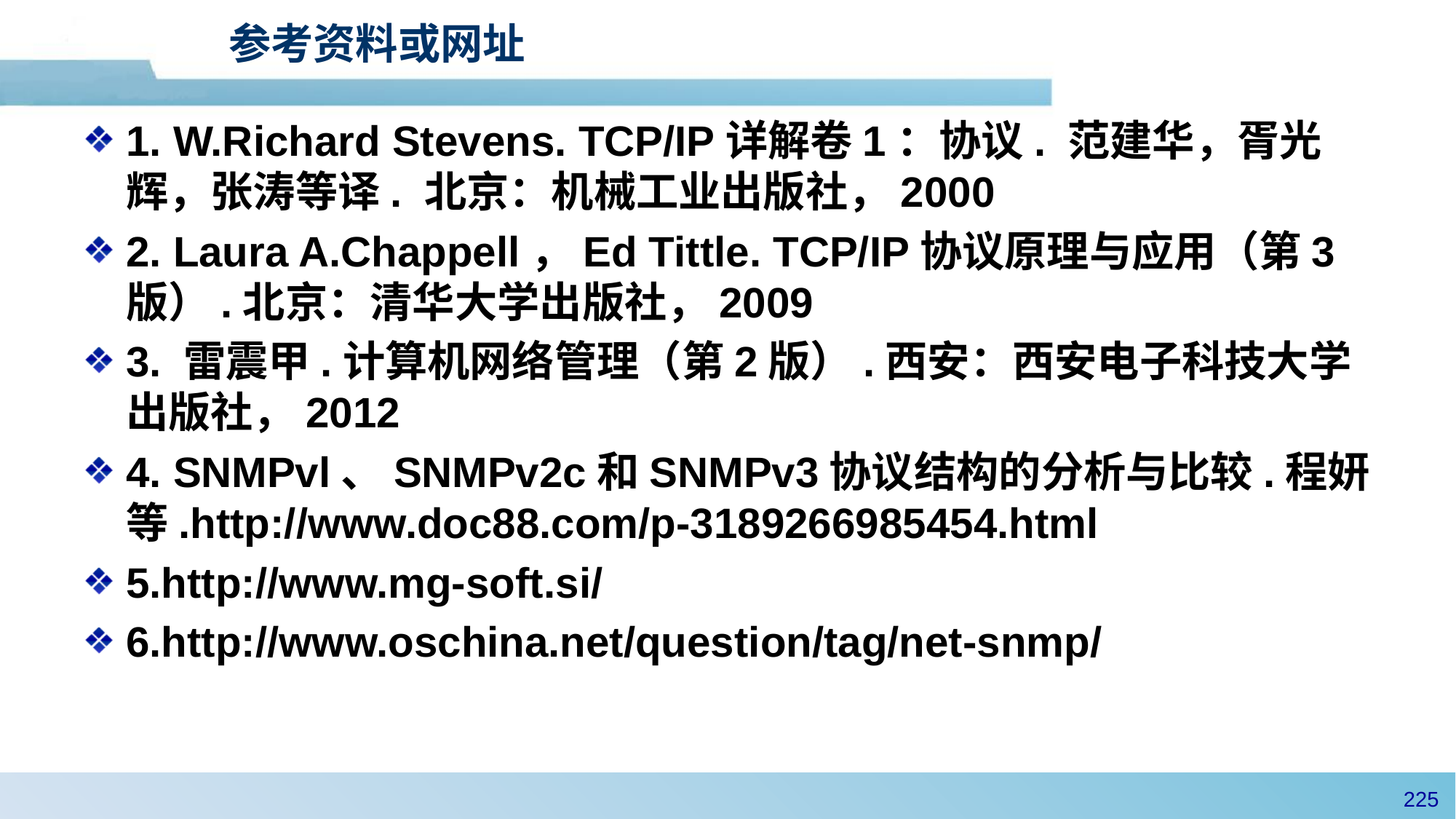

# 参考资料或网址
1. W.Richard Stevens. TCP/IP详解卷1：协议. 范建华，胥光辉，张涛等译. 北京：机械工业出版社，2000
2. Laura A.Chappell，Ed Tittle. TCP/IP协议原理与应用（第3版）.北京：清华大学出版社，2009
3. 雷震甲.计算机网络管理（第2版）.西安：西安电子科技大学出版社，2012
4. SNMPvl、SNMPv2c和SNMPv3协议结构的分析与比较.程妍等.http://www.doc88.com/p-3189266985454.html
5.http://www.mg-soft.si/
6.http://www.oschina.net/question/tag/net-snmp/
225